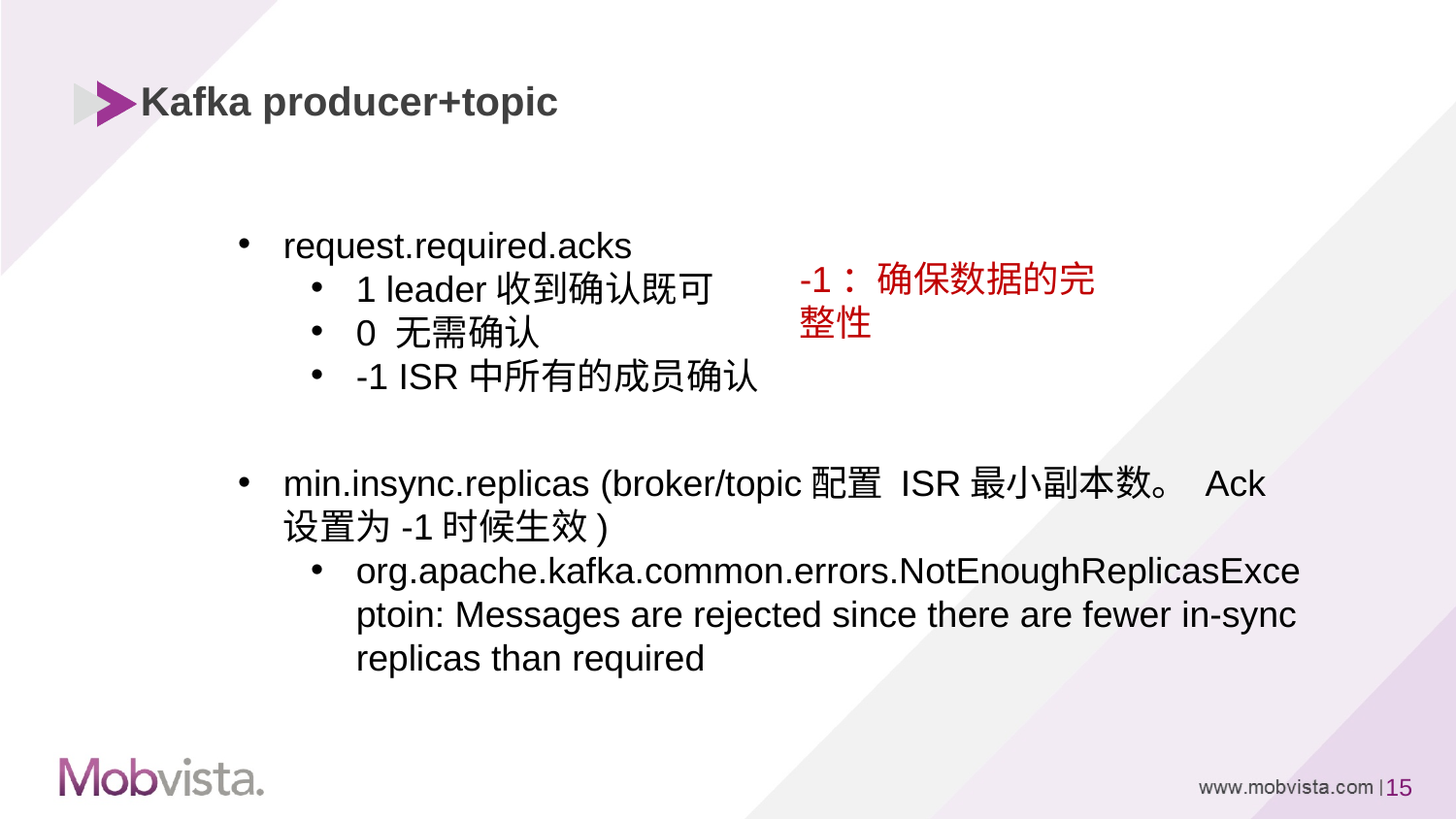

# Kafka producer+topic
request.required.acks
1 leader收到确认既可
0 无需确认
-1 ISR中所有的成员确认
-1：确保数据的完整性
min.insync.replicas (broker/topic配置 ISR最小副本数。 Ack设置为-1时候生效)
org.apache.kafka.common.errors.NotEnoughReplicasExceptoin: Messages are rejected since there are fewer in-sync replicas than required
15